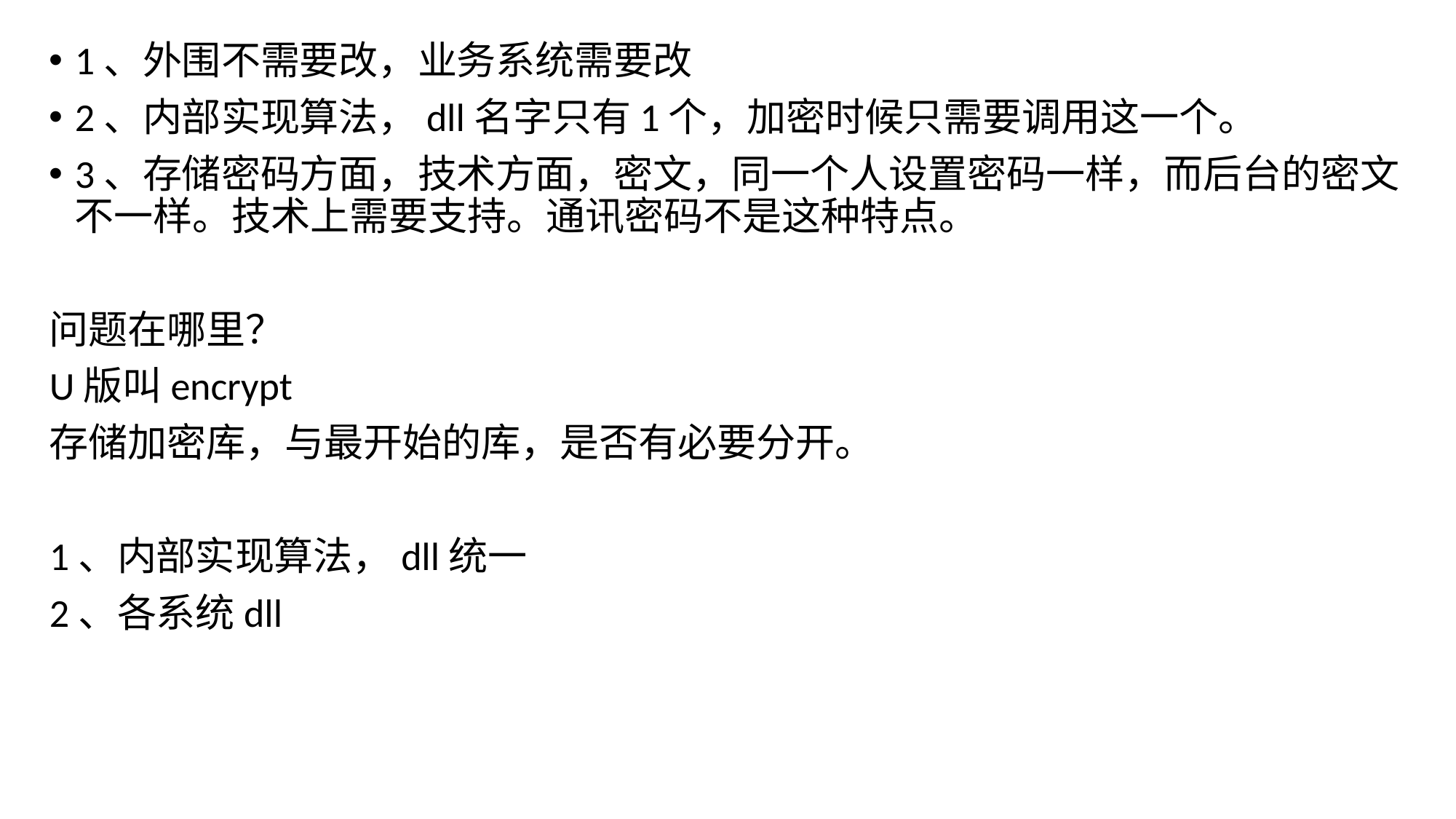

1、外围不需要改，业务系统需要改
2、内部实现算法，dll名字只有1个，加密时候只需要调用这一个。
3、存储密码方面，技术方面，密文，同一个人设置密码一样，而后台的密文不一样。技术上需要支持。通讯密码不是这种特点。

问题在哪里？
U版叫encrypt
存储加密库，与最开始的库，是否有必要分开。

1、内部实现算法，dll统一
2、各系统dll